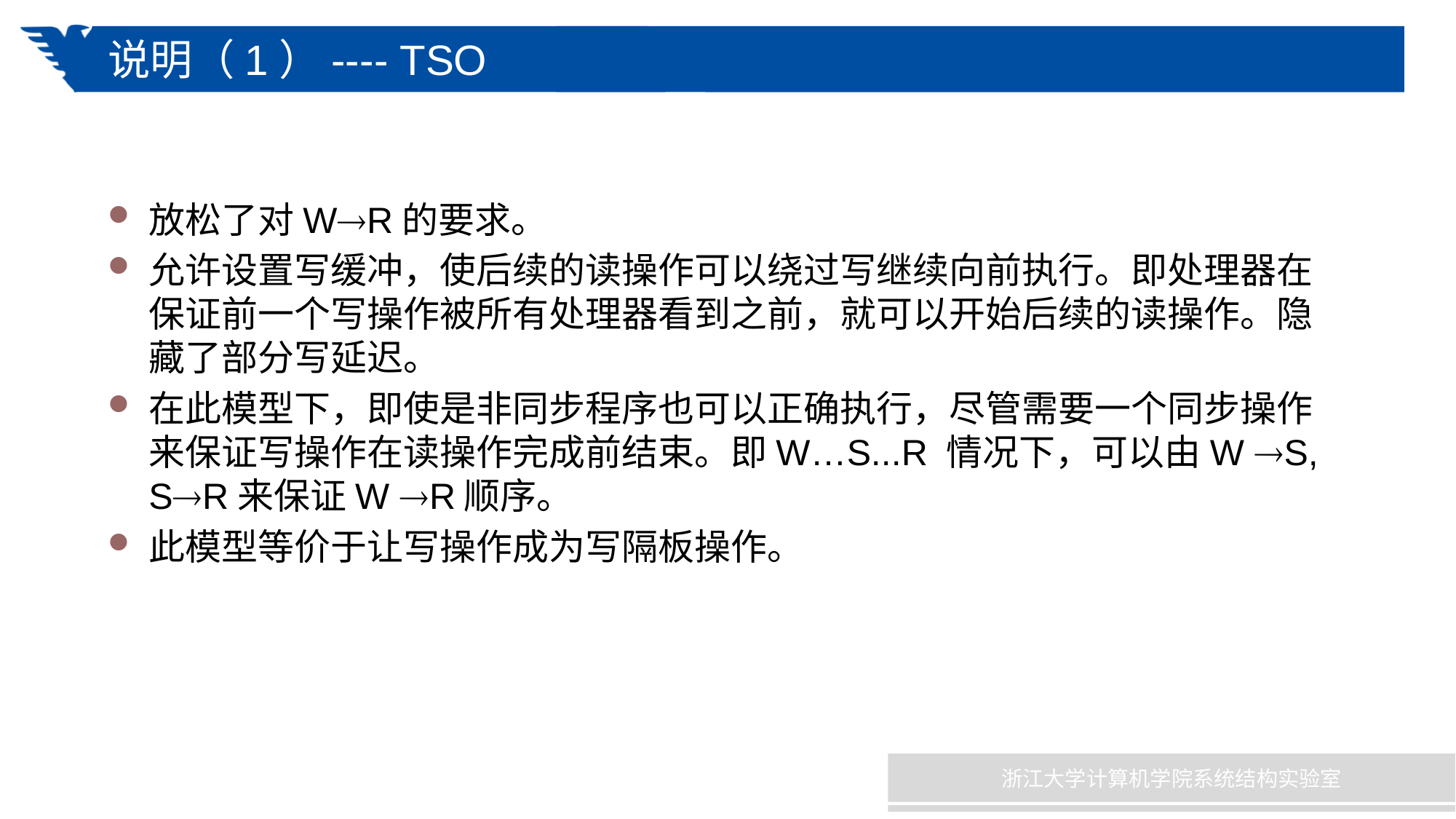

# 说明（1）---- TSO
放松了对W→R的要求。
允许设置写缓冲，使后续的读操作可以绕过写继续向前执行。即处理器在保证前一个写操作被所有处理器看到之前，就可以开始后续的读操作。隐藏了部分写延迟。
在此模型下，即使是非同步程序也可以正确执行，尽管需要一个同步操作来保证写操作在读操作完成前结束。即W…S...R 情况下，可以由W →S, S→R来保证W →R顺序。
此模型等价于让写操作成为写隔板操作。